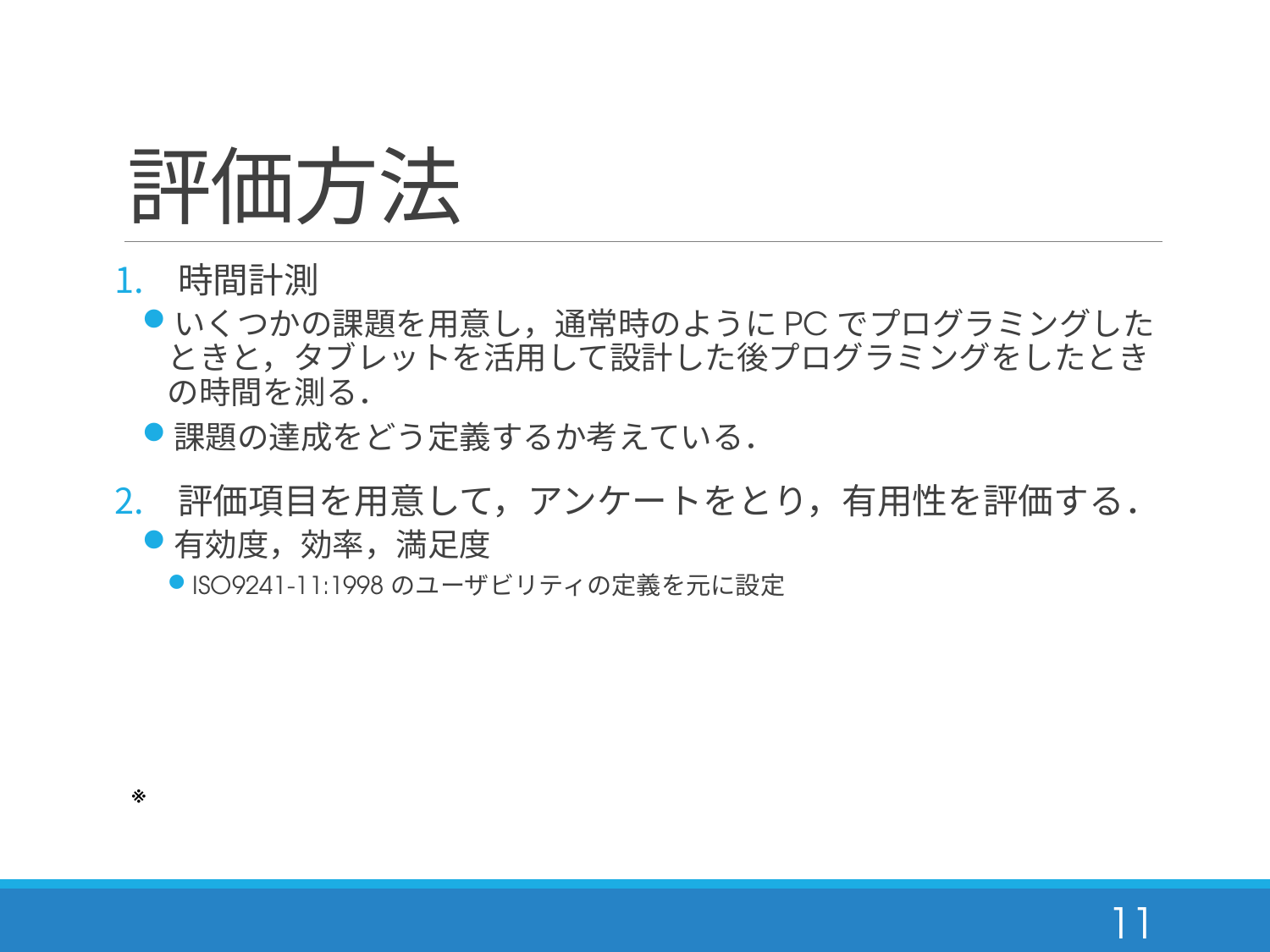

# 評価方法
時間計測
いくつかの課題を用意し，通常時のようにPCでプログラミングしたときと，タブレットを活用して設計した後プログラミングをしたときの時間を測る．
課題の達成をどう定義するか考えている．
評価項目を用意して，アンケートをとり，有用性を評価する．
有効度，効率，満足度
ISO9241-11:1998のユーザビリティの定義を元に設定

※
11